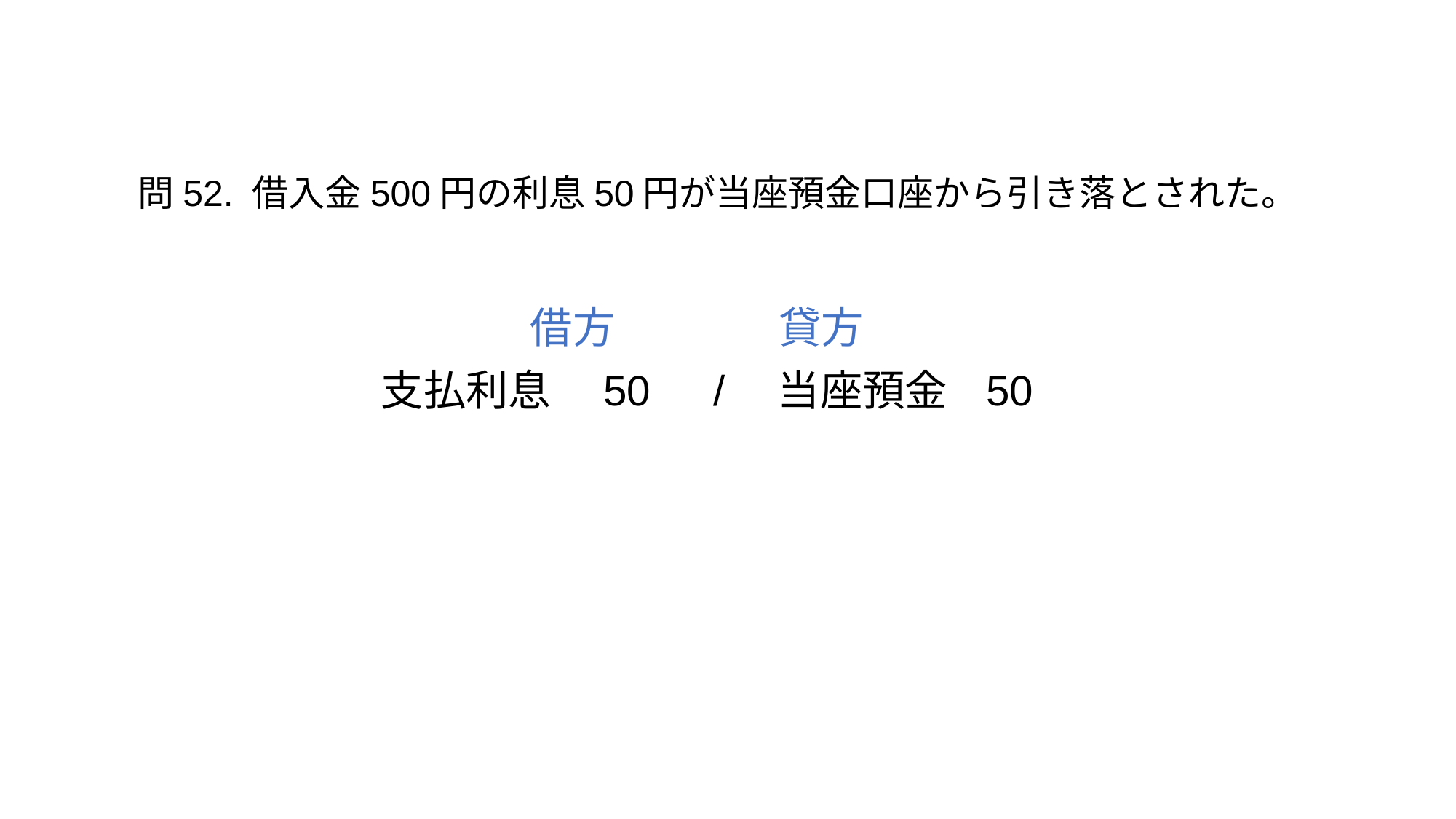

問52. 借入金500円の利息50円が当座預金口座から引き落とされた。
借方
貸方
支払利息　50　/　当座預金   50